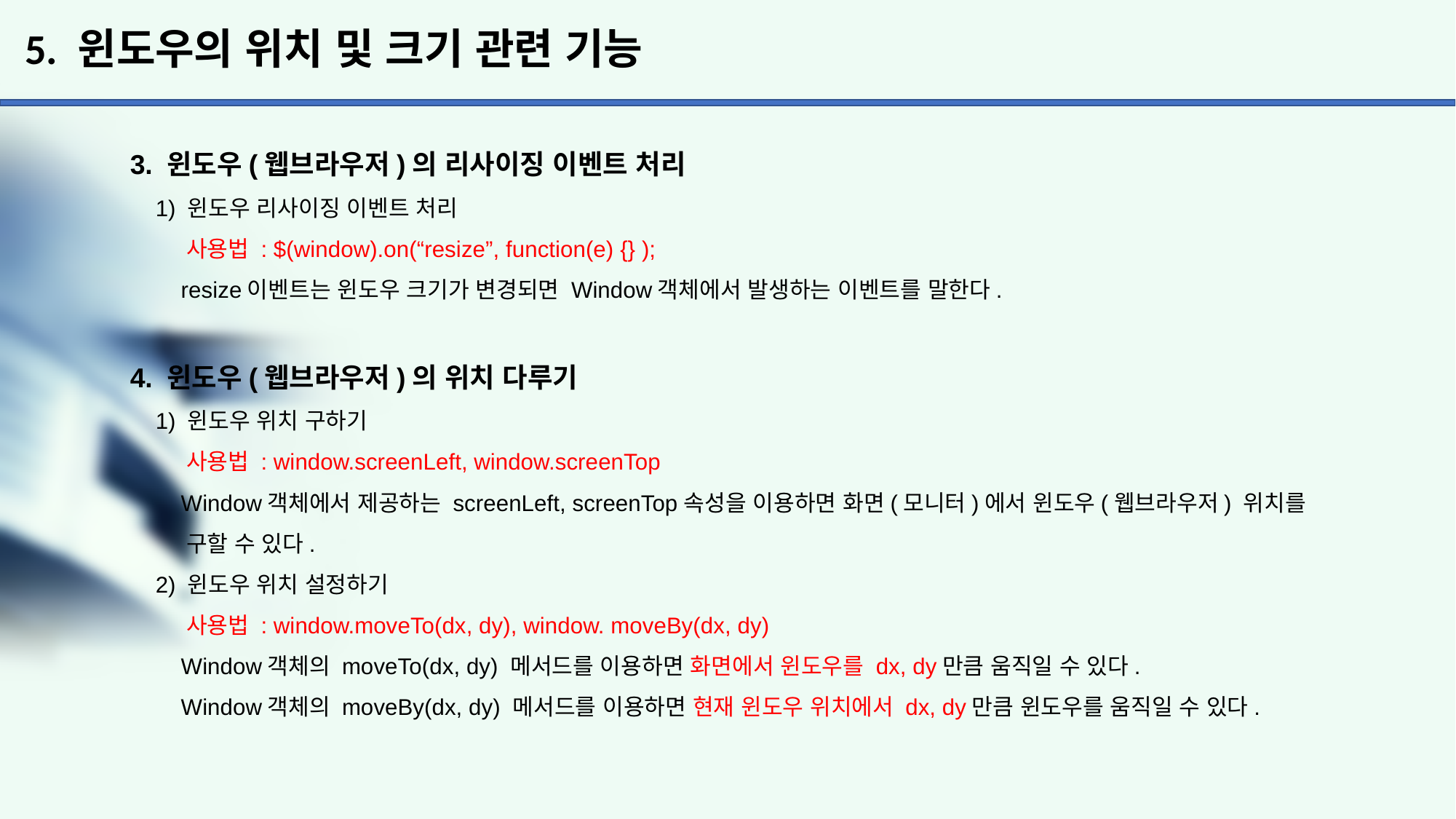

# 5. 윈도우의 위치 및 크기 관련 기능
3. 윈도우(웹브라우저)의 리사이징 이벤트 처리
    1) 윈도우 리사이징 이벤트 처리
        사용법 : $(window).on(“resize”, function(e) {} );
        resize이벤트는 윈도우 크기가 변경되면 Window객체에서 발생하는 이벤트를 말한다.

4. 윈도우(웹브라우저)의 위치 다루기
    1) 윈도우 위치 구하기
        사용법 : window.screenLeft, window.screenTop
        Window객체에서 제공하는 screenLeft, screenTop속성을 이용하면 화면(모니터)에서 윈도우(웹브라우저) 위치를
        구할 수 있다.
    2) 윈도우 위치 설정하기
        사용법 : window.moveTo(dx, dy), window. moveBy(dx, dy)
        Window객체의 moveTo(dx, dy) 메서드를 이용하면 화면에서 윈도우를 dx, dy만큼 움직일 수 있다.
        Window객체의 moveBy(dx, dy) 메서드를 이용하면 현재 윈도우 위치에서 dx, dy만큼 윈도우를 움직일 수 있다.